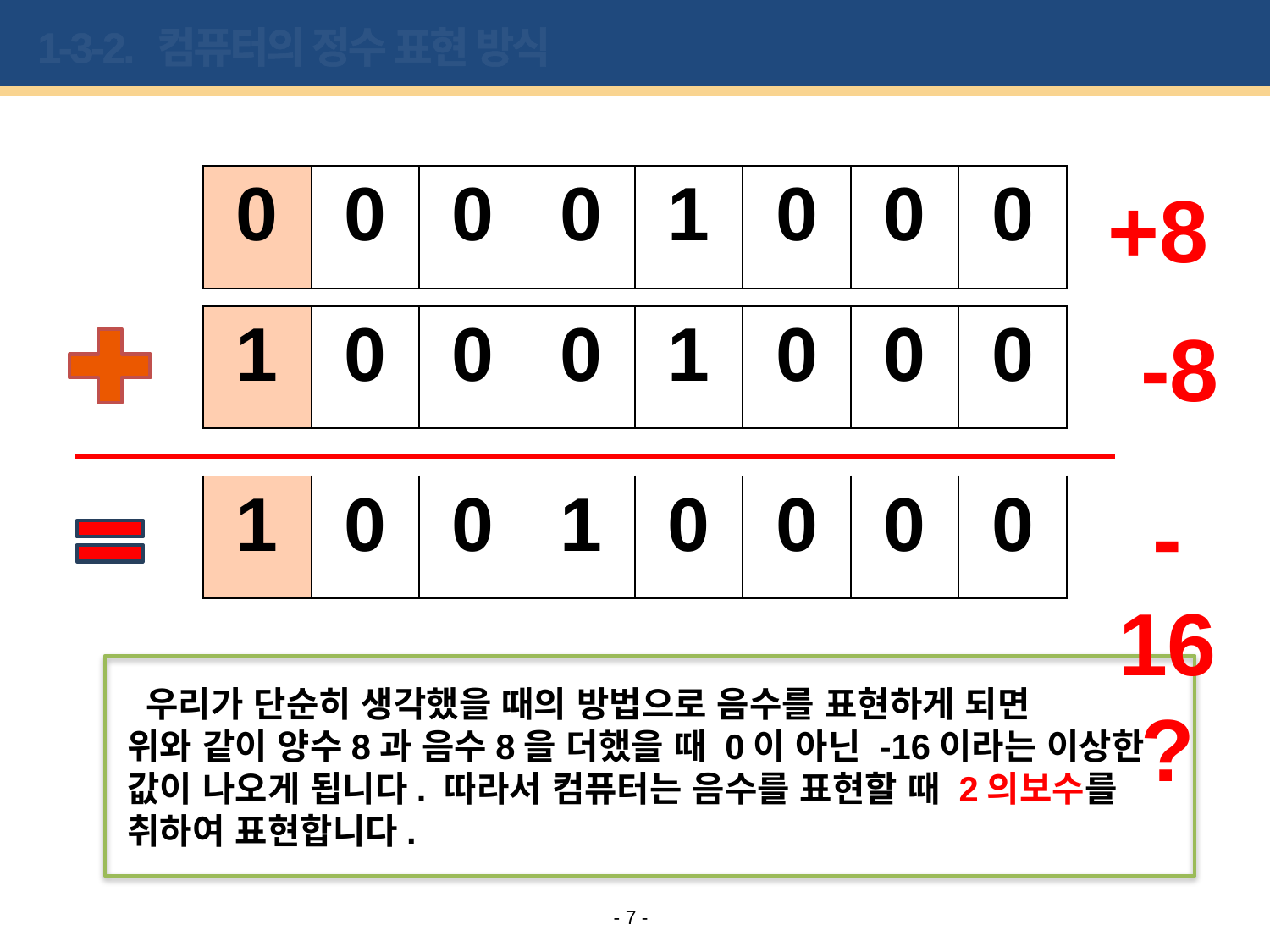

# 1-3-2. 컴퓨터의 정수 표현 방식
| 0 | 0 | 0 | 0 | 1 | 0 | 0 | 0 |
| --- | --- | --- | --- | --- | --- | --- | --- |
+8
| 1 | 0 | 0 | 0 | 1 | 0 | 0 | 0 |
| --- | --- | --- | --- | --- | --- | --- | --- |
-8

| 1 | 0 | 0 | 1 | 0 | 0 | 0 | 0 |
| --- | --- | --- | --- | --- | --- | --- | --- |
-16?

 우리가 단순히 생각했을 때의 방법으로 음수를 표현하게 되면
위와 같이 양수8과 음수8을 더했을 때 0이 아닌 -16이라는 이상한 값이 나오게 됩니다. 따라서 컴퓨터는 음수를 표현할 때 2의보수를 취하여 표현합니다.